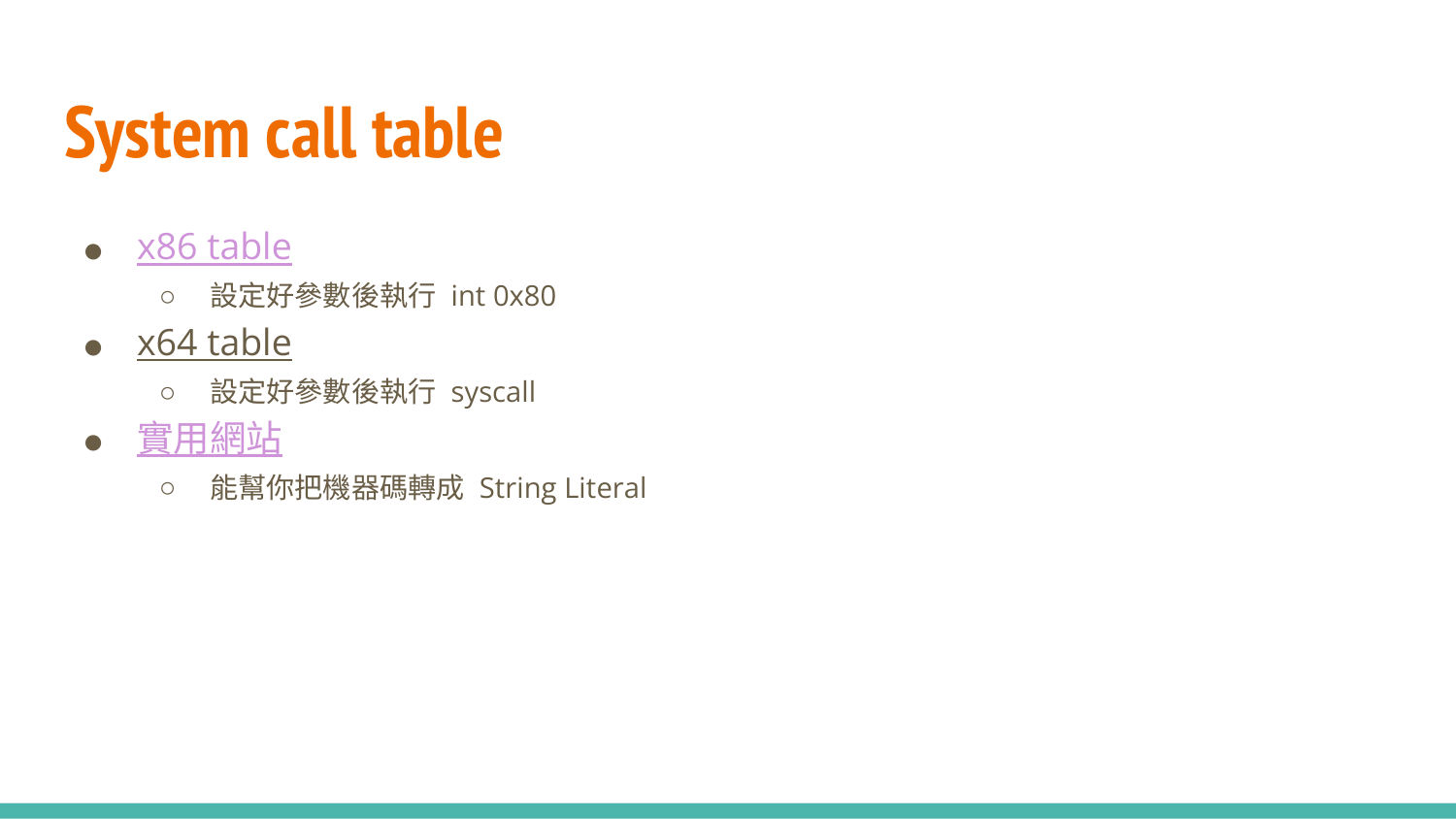

# System call table

x86 table
設定好參數後執行 int 0x80
x64 table
設定好參數後執行 syscall
實用網站
能幫你把機器碼轉成 String Literal